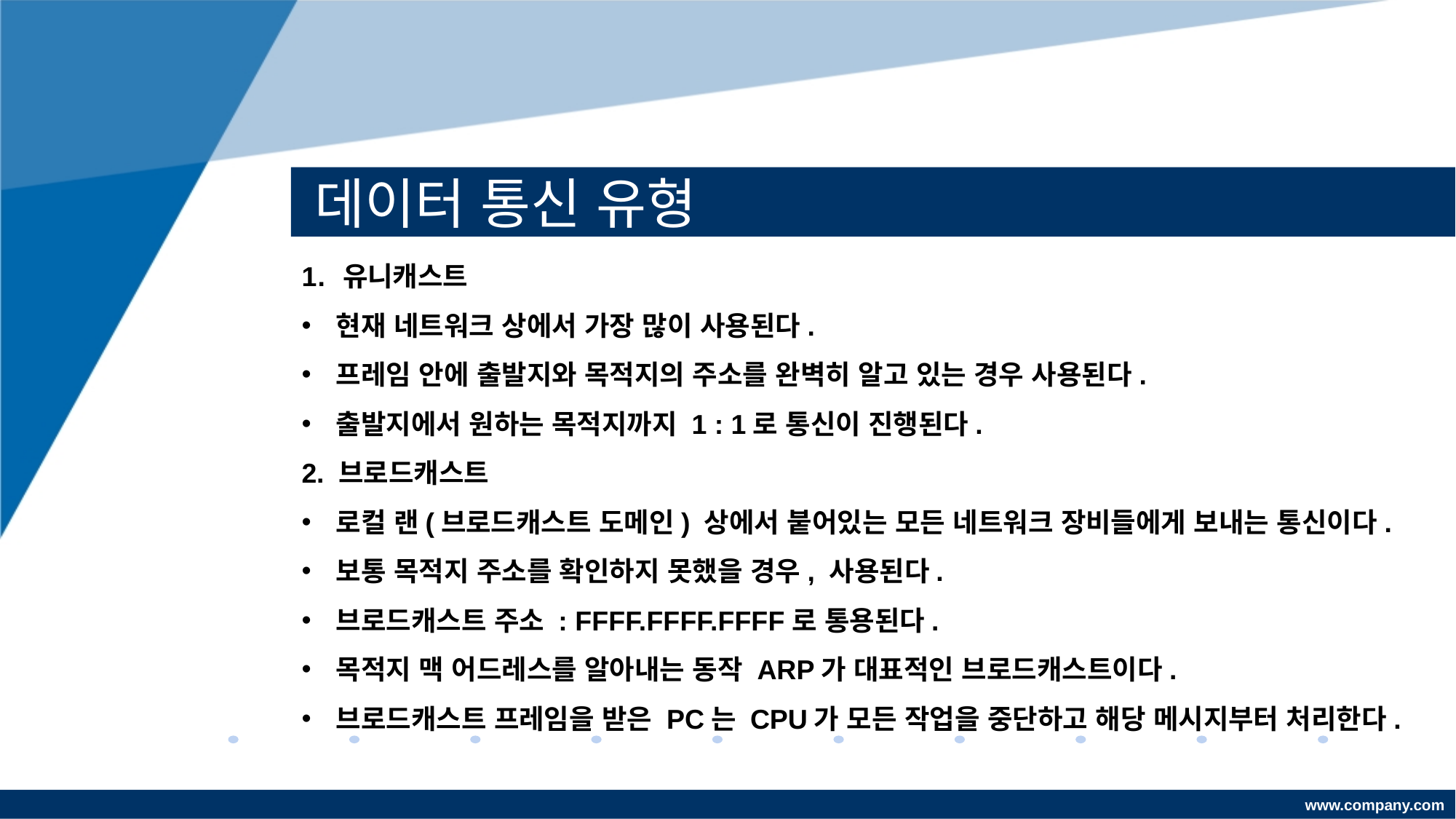

# 데이터 통신 유형
유니캐스트
현재 네트워크 상에서 가장 많이 사용된다.
프레임 안에 출발지와 목적지의 주소를 완벽히 알고 있는 경우 사용된다.
출발지에서 원하는 목적지까지 1 : 1로 통신이 진행된다.
2. 브로드캐스트
로컬 랜(브로드캐스트 도메인) 상에서 붙어있는 모든 네트워크 장비들에게 보내는 통신이다.
보통 목적지 주소를 확인하지 못했을 경우, 사용된다.
브로드캐스트 주소 : FFFF.FFFF.FFFF로 통용된다.
목적지 맥 어드레스를 알아내는 동작 ARP가 대표적인 브로드캐스트이다.
브로드캐스트 프레임을 받은 PC는 CPU가 모든 작업을 중단하고 해당 메시지부터 처리한다.